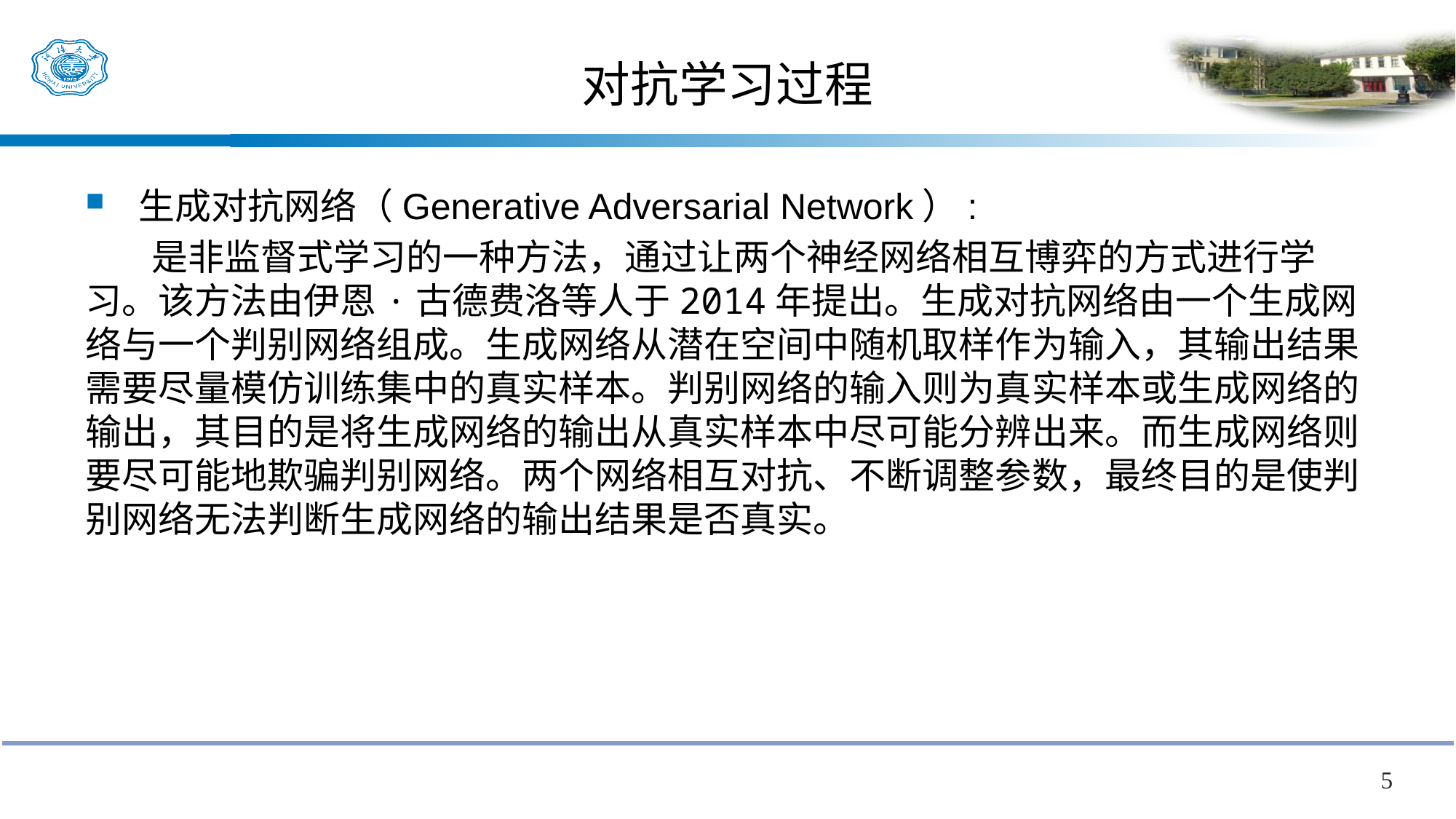

# 对抗学习过程
生成对抗网络（Generative Adversarial Network）:
       是非监督式学习的一种方法，通过让两个神经网络相互博弈的方式进行学习。该方法由伊恩·古德费洛等人于2014年提出。生成对抗网络由一个生成网络与一个判别网络组成。生成网络从潜在空间中随机取样作为输入，其输出结果需要尽量模仿训练集中的真实样本。判别网络的输入则为真实样本或生成网络的输出，其目的是将生成网络的输出从真实样本中尽可能分辨出来。而生成网络则要尽可能地欺骗判别网络。两个网络相互对抗、不断调整参数，最终目的是使判别网络无法判断生成网络的输出结果是否真实。

5